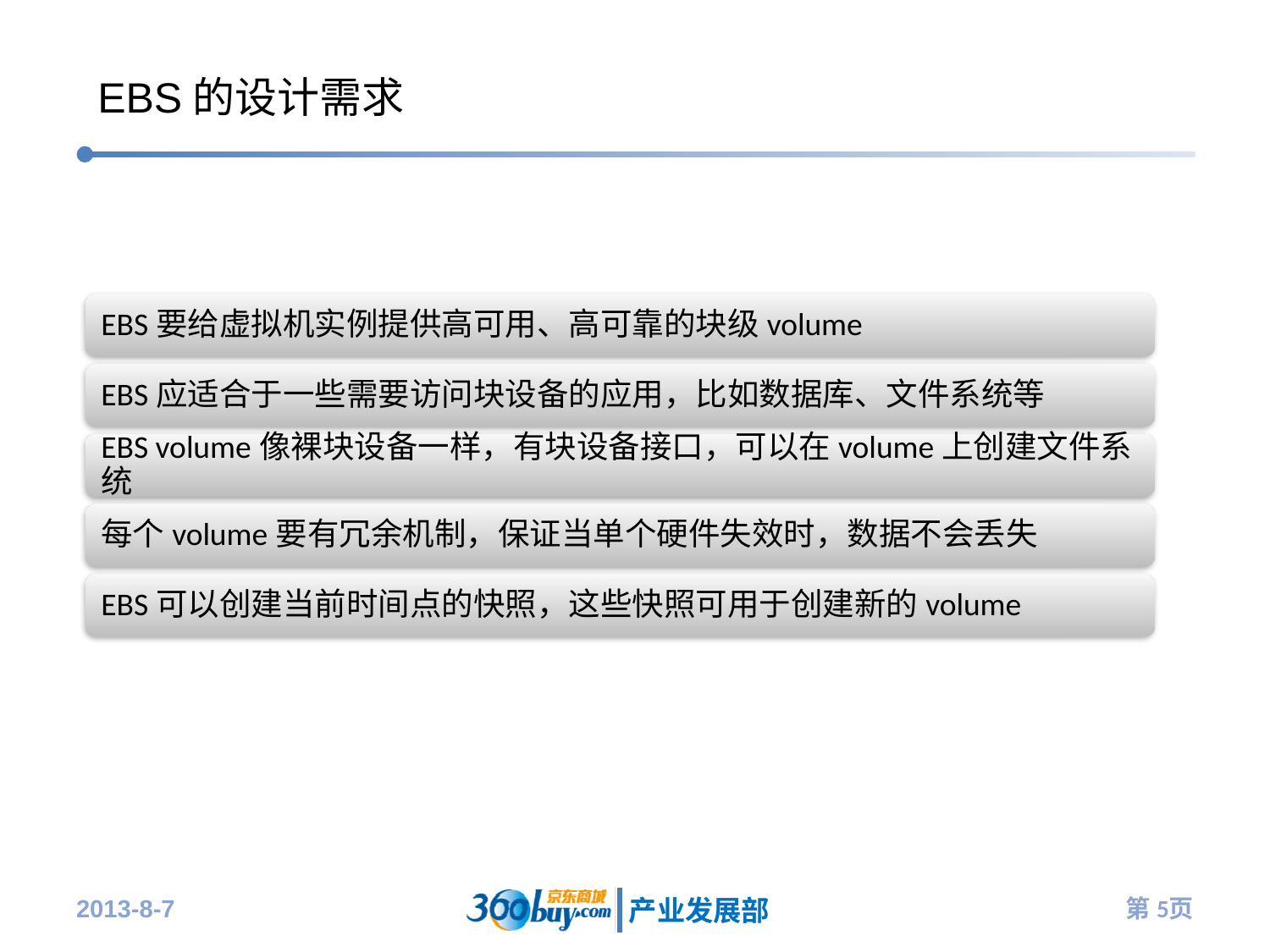

# EBS的设计需求
EBS要给虚拟机实例提供高可用、高可靠的块级volume
EBS应适合于一些需要访问块设备的应用，比如数据库、文件系统等
EBS volume像裸块设备一样，有块设备接口，可以在volume上创建文件系统
每个volume要有冗余机制，保证当单个硬件失效时，数据不会丢失
EBS可以创建当前时间点的快照，这些快照可用于创建新的volume
2013-8-7
第5页